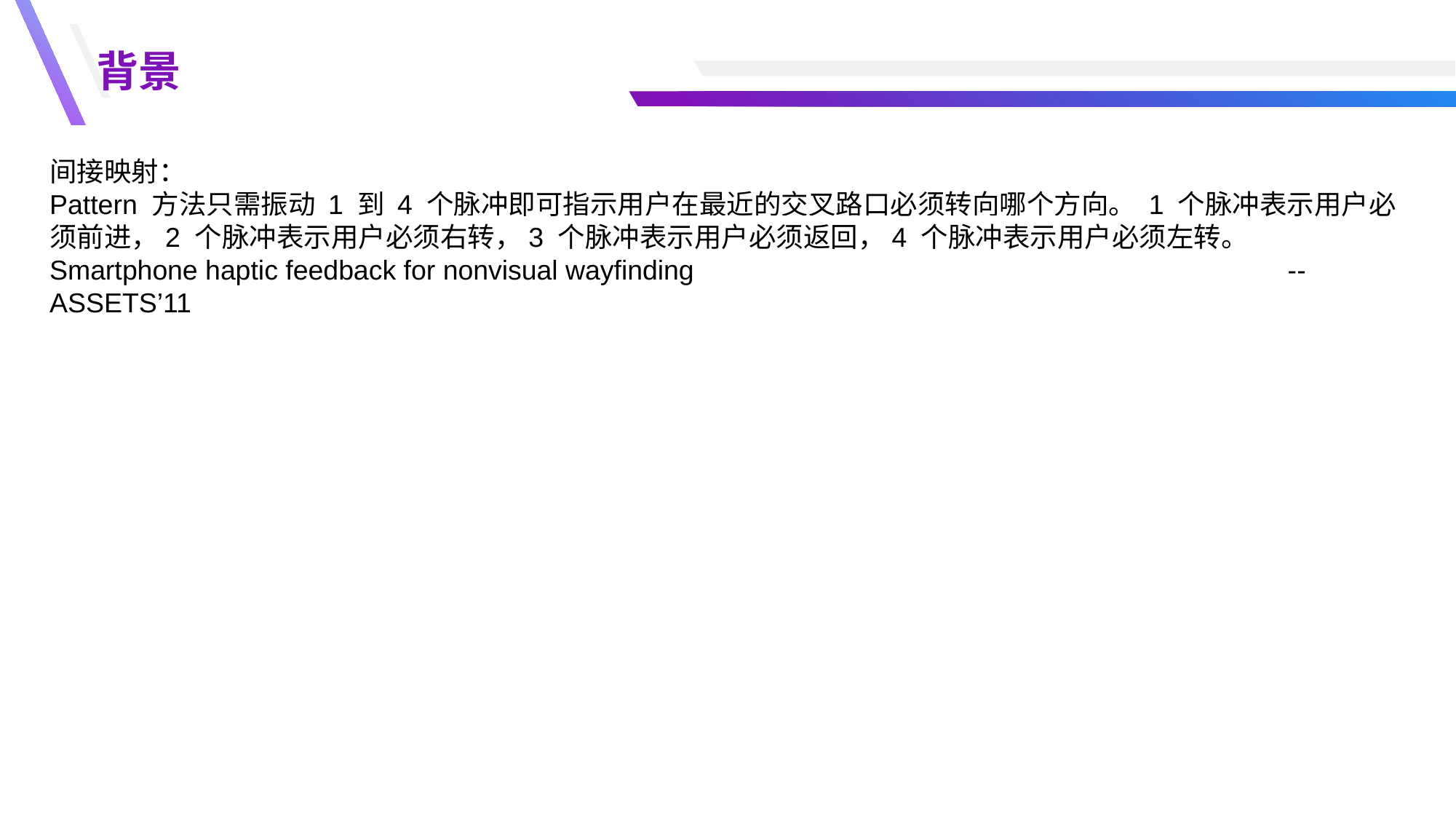

背景

间接映射：
Pattern 方法只需振动 1 到 4 个脉冲即可指示用户在最近的交叉路口必须转向哪个方向。 1 个脉冲表示用户必须前进，2 个脉冲表示用户必须右转，3 个脉冲表示用户必须返回，4 个脉冲表示用户必须左转。
Smartphone haptic feedback for nonvisual wayfinding                                                                              --ASSETS’11